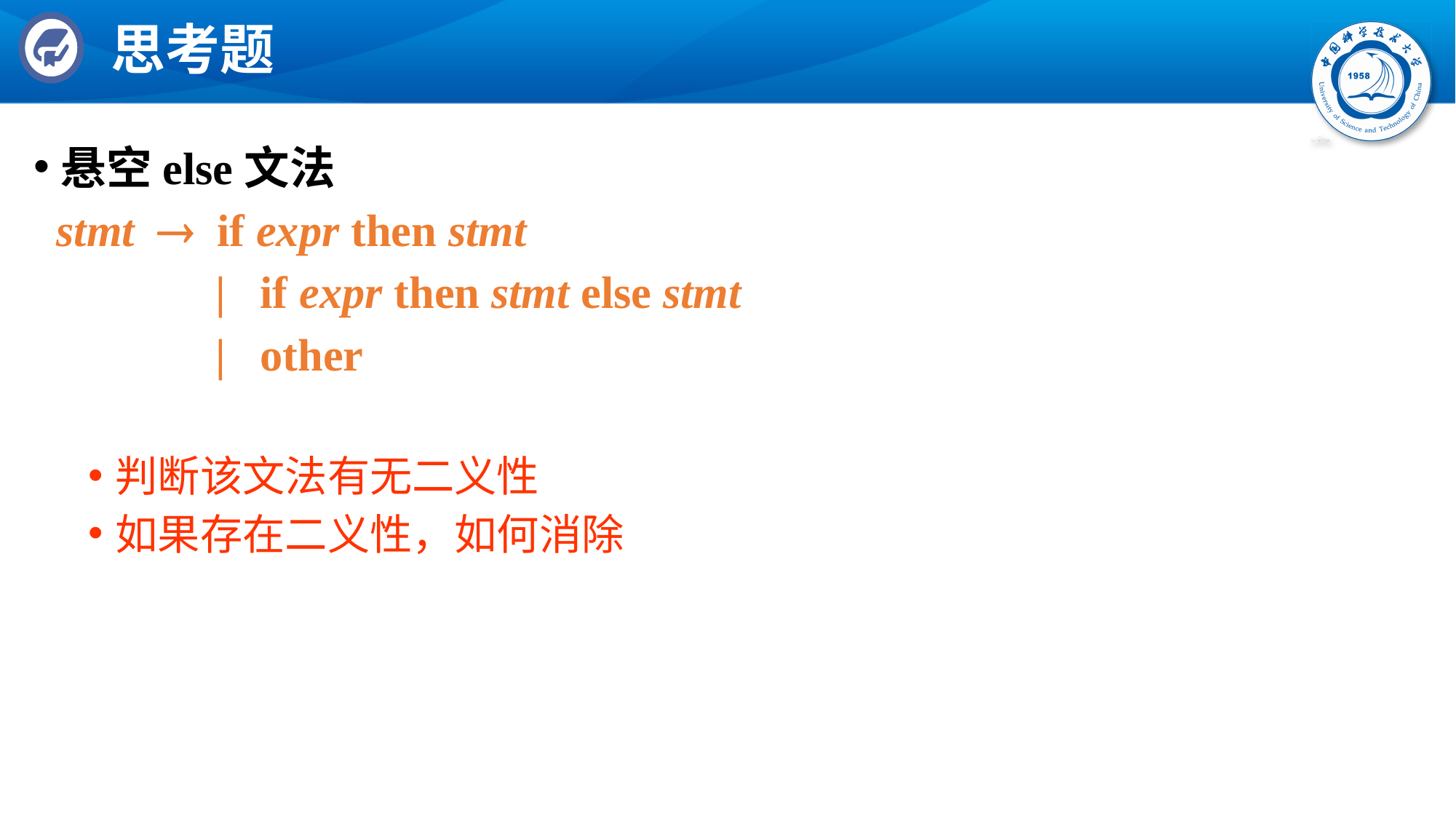

# 思考题
悬空else文法
  stmt  →  if expr then stmt
		    |   if expr then stmt else stmt
		    |   other

判断该文法有无二义性
如果存在二义性，如何消除